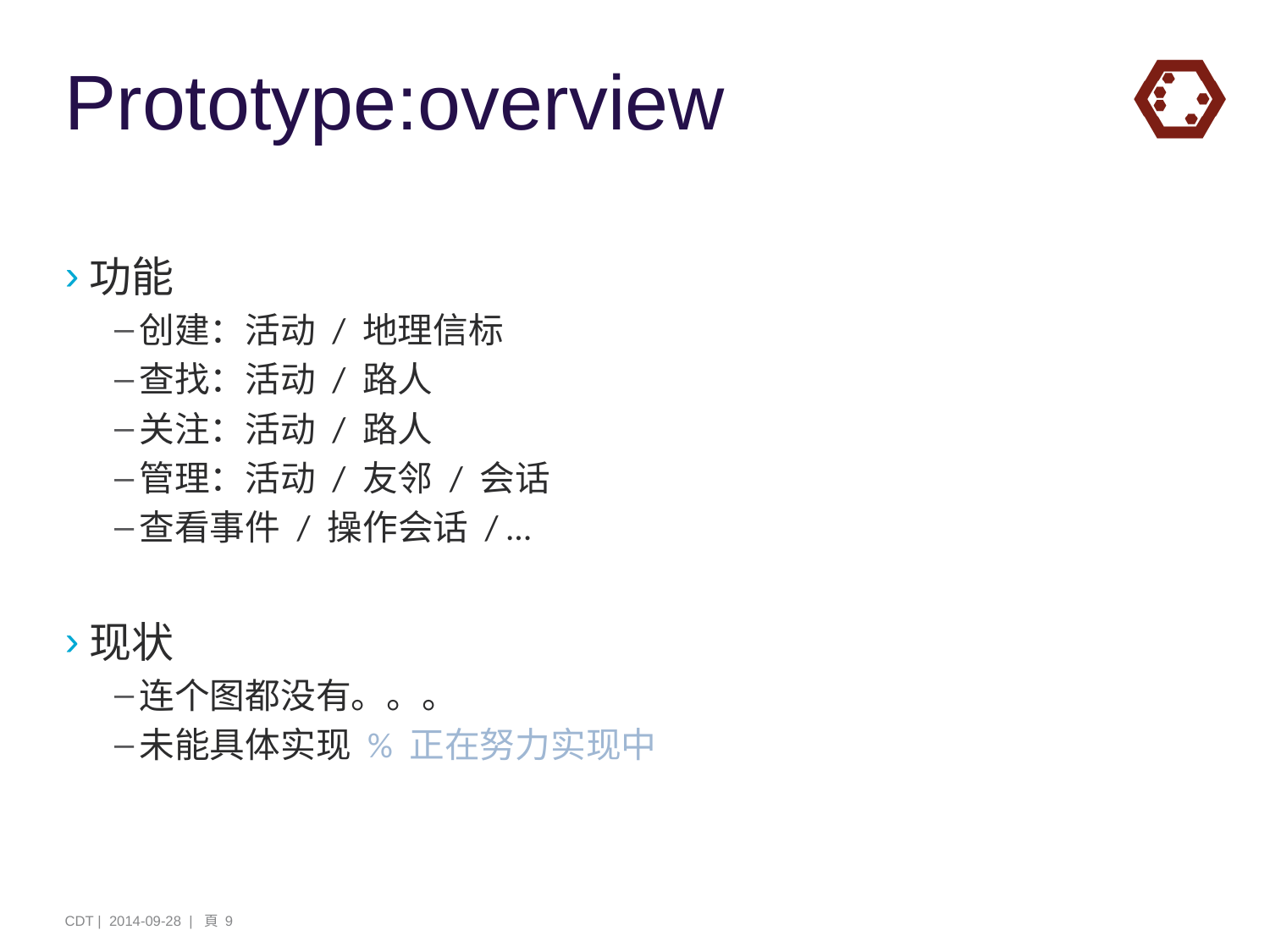

# Prototype:overview
功能
创建：活动 / 地理信标
查找：活动 / 路人
关注：活动 / 路人
管理：活动 / 友邻 / 会话
查看事件 / 操作会话 / …

现状
连个图都没有。。。
未能具体实现 % 正在努力实现中